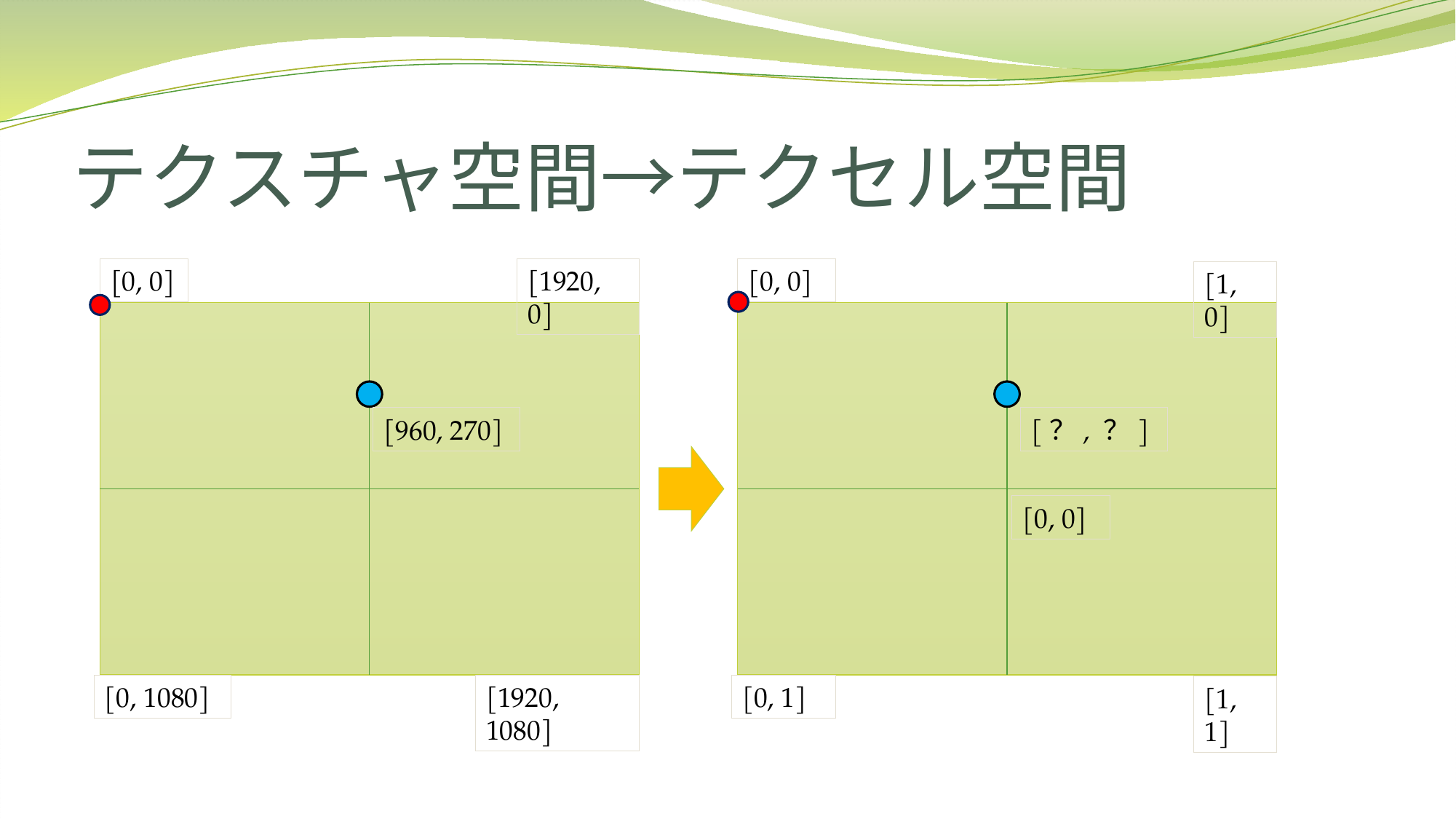

# テクスチャ空間→テクセル空間
[0, 0]
[1920, 0]
[0, 0]
[1, 0]

[960, 270]
[？, ？]

[0, 0]
[0, 1]
[0, 1080]
[1920, 1080]
[1, 1]